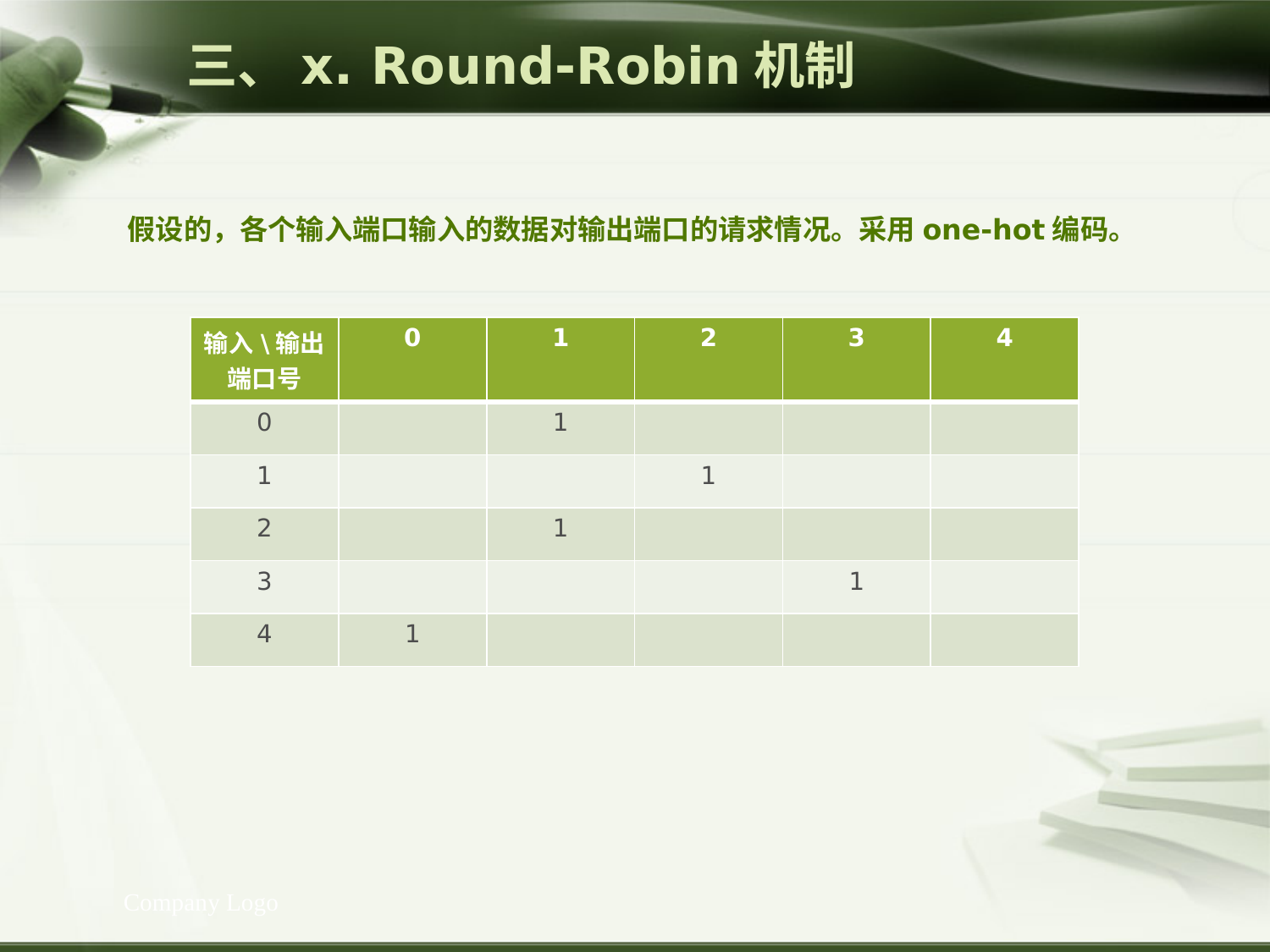

# 三、x. Round-Robin机制
假设的，各个输入端口输入的数据对输出端口的请求情况。采用one-hot编码。
| 输入\输出端口号 | 0 | 1 | 2 | 3 | 4 |
| --- | --- | --- | --- | --- | --- |
| 0 |  | 1 |  |  |  |
| 1 |  |  | 1 |  |  |
| 2 |  | 1 |  |  |  |
| 3 |  |  |  | 1 |  |
| 4 | 1 |  |  |  |  |
Company Logo